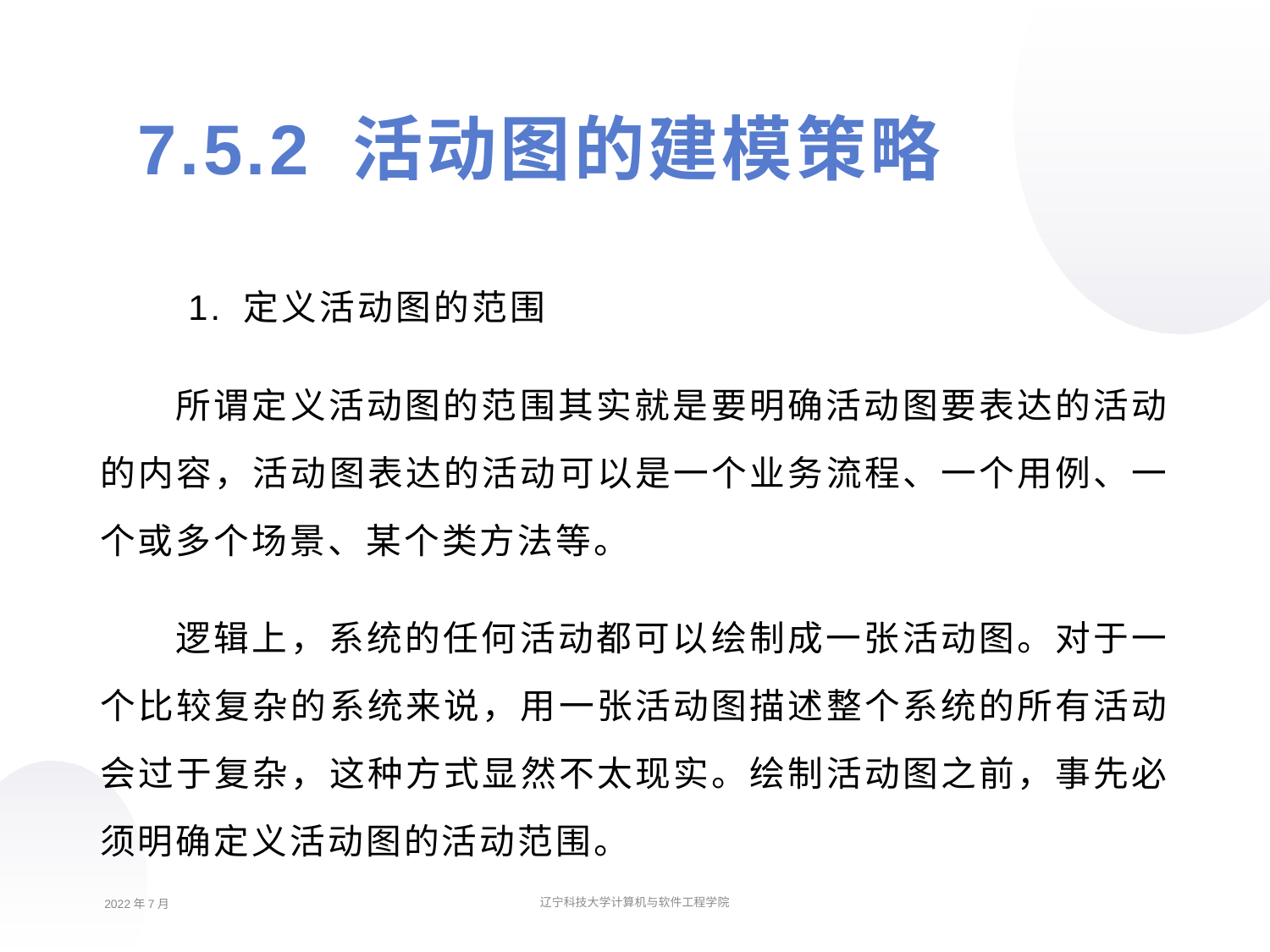

7.5.2 活动图的建模策略
 1. 定义活动图的范围
所谓定义活动图的范围其实就是要明确活动图要表达的活动的内容，活动图表达的活动可以是一个业务流程、一个用例、一个或多个场景、某个类方法等。
逻辑上，系统的任何活动都可以绘制成一张活动图。对于一个比较复杂的系统来说，用一张活动图描述整个系统的所有活动会过于复杂，这种方式显然不太现实。绘制活动图之前，事先必须明确定义活动图的活动范围。

2022年7月
辽宁科技大学计算机与软件工程学院
110